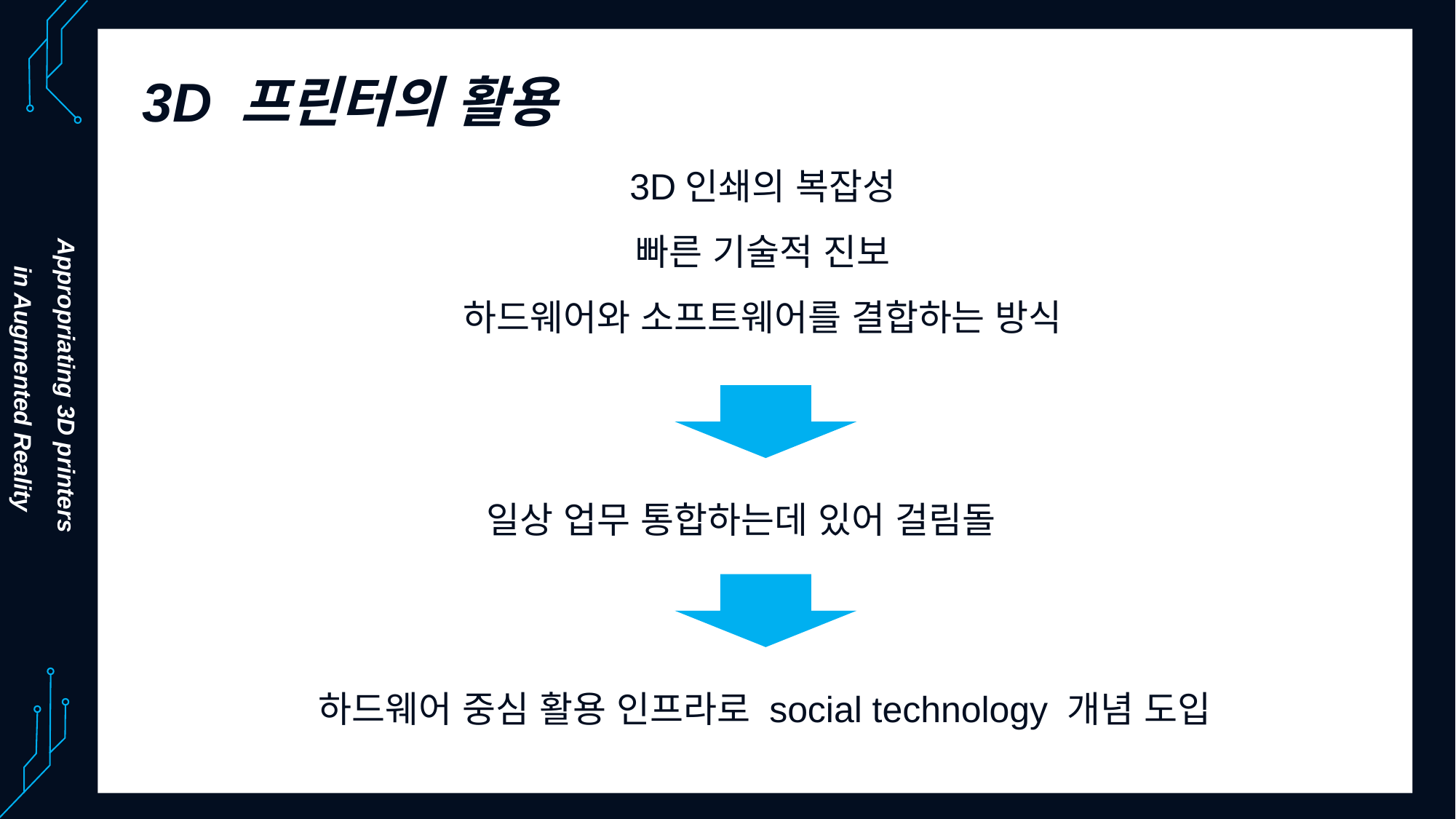

3D 프린터의 활용
3D인쇄의 복잡성
빠른 기술적 진보
하드웨어와 소프트웨어를 결합하는 방식
Appropriating 3D printers
in Augmented Reality

일상 업무 통합하는데 있어 걸림돌

하드웨어 중심 활용 인프라로 social technology 개념 도입